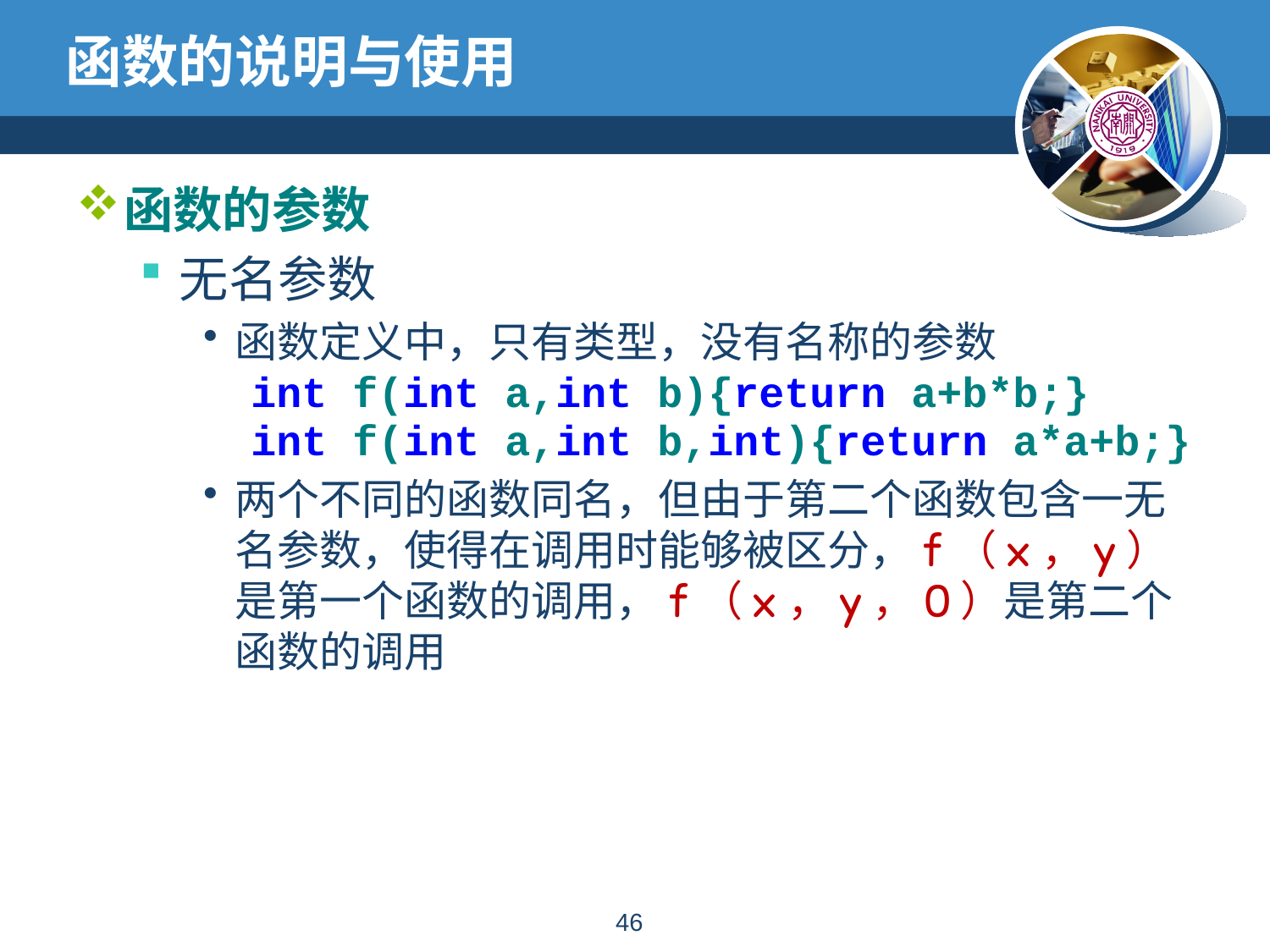

# 函数的说明与使用
函数的参数
无名参数
函数定义中，只有类型，没有名称的参数
		int f(int a,int b){return a+b*b;}
		int f(int a,int b,int){return a*a+b;}
两个不同的函数同名，但由于第二个函数包含一无名参数，使得在调用时能够被区分，f（x，y）是第一个函数的调用，f（x，y，0）是第二个函数的调用

46